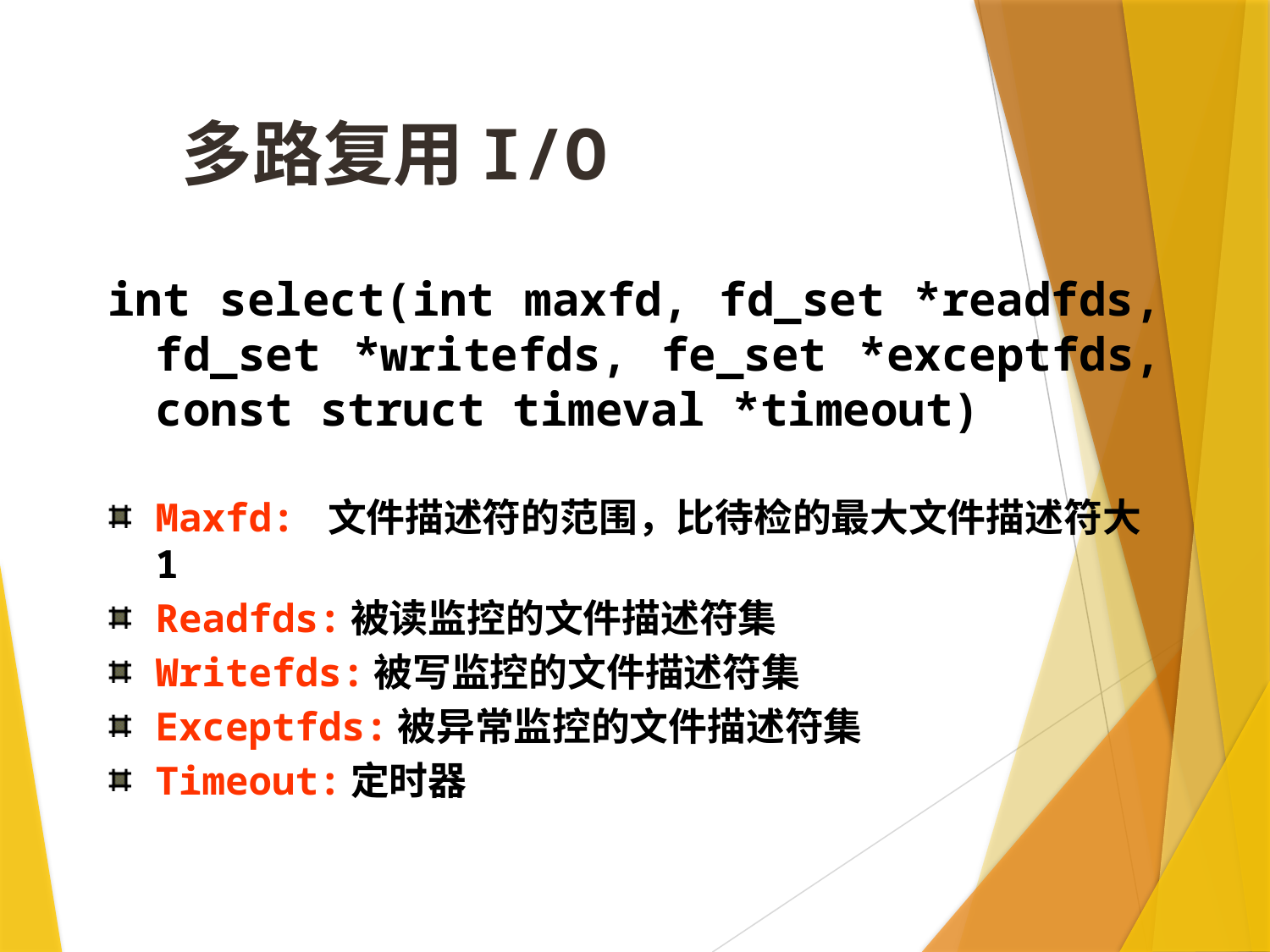

多路复用I/O
int select(int maxfd, fd_set *readfds, fd_set *writefds, fe_set *exceptfds, const struct timeval *timeout)

Maxfd: 文件描述符的范围，比待检的最大文件描述符大1
Readfds:被读监控的文件描述符集
Writefds:被写监控的文件描述符集
Exceptfds:被异常监控的文件描述符集
Timeout:定时器